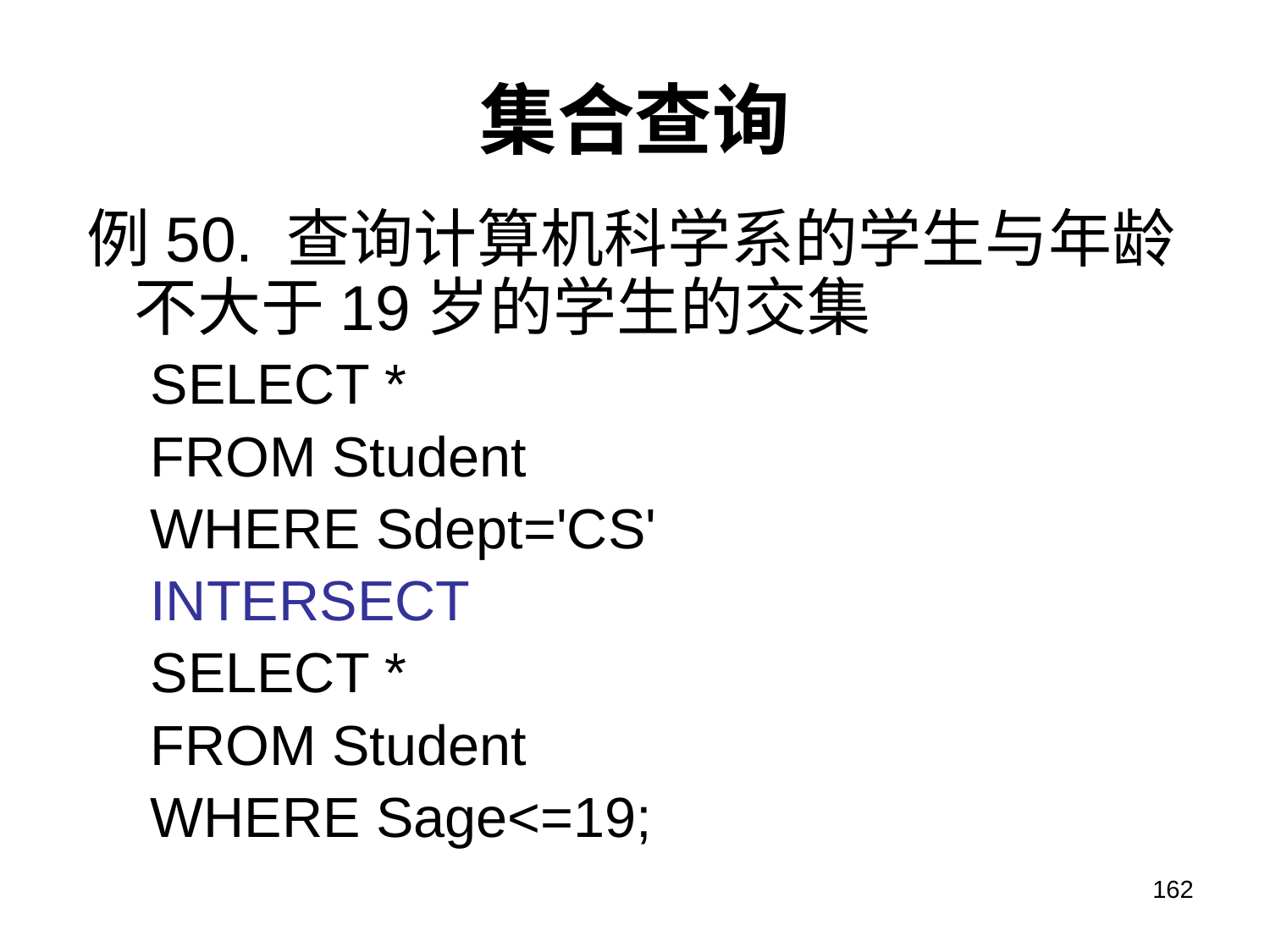

# 集合查询
例50. 查询计算机科学系的学生与年龄不大于19岁的学生的交集
SELECT *
FROM Student
WHERE Sdept='CS'
INTERSECT
SELECT *
FROM Student
WHERE Sage<=19;
162